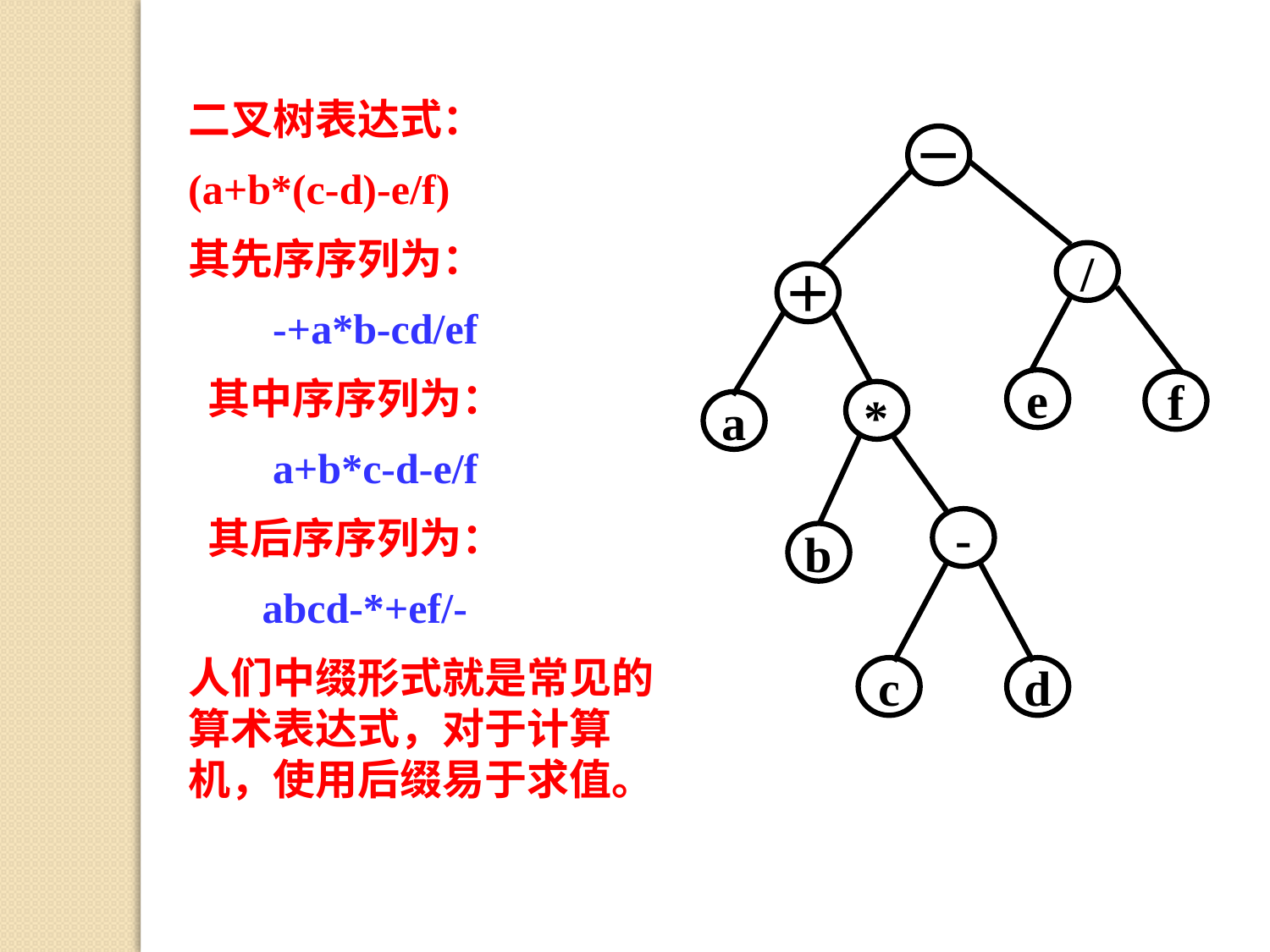

二叉树表达式：
(a+b*(c-d)-e/f)
其先序序列为：
        -+a*b-cd/ef
 其中序序列为：
        a+b*c-d-e/f
 其后序序列为：
       abcd-*+ef/-
人们中缀形式就是常见的算术表达式，对于计算机，使用后缀易于求值。
－

/
＋

e
f
*
a

-
b

c
d